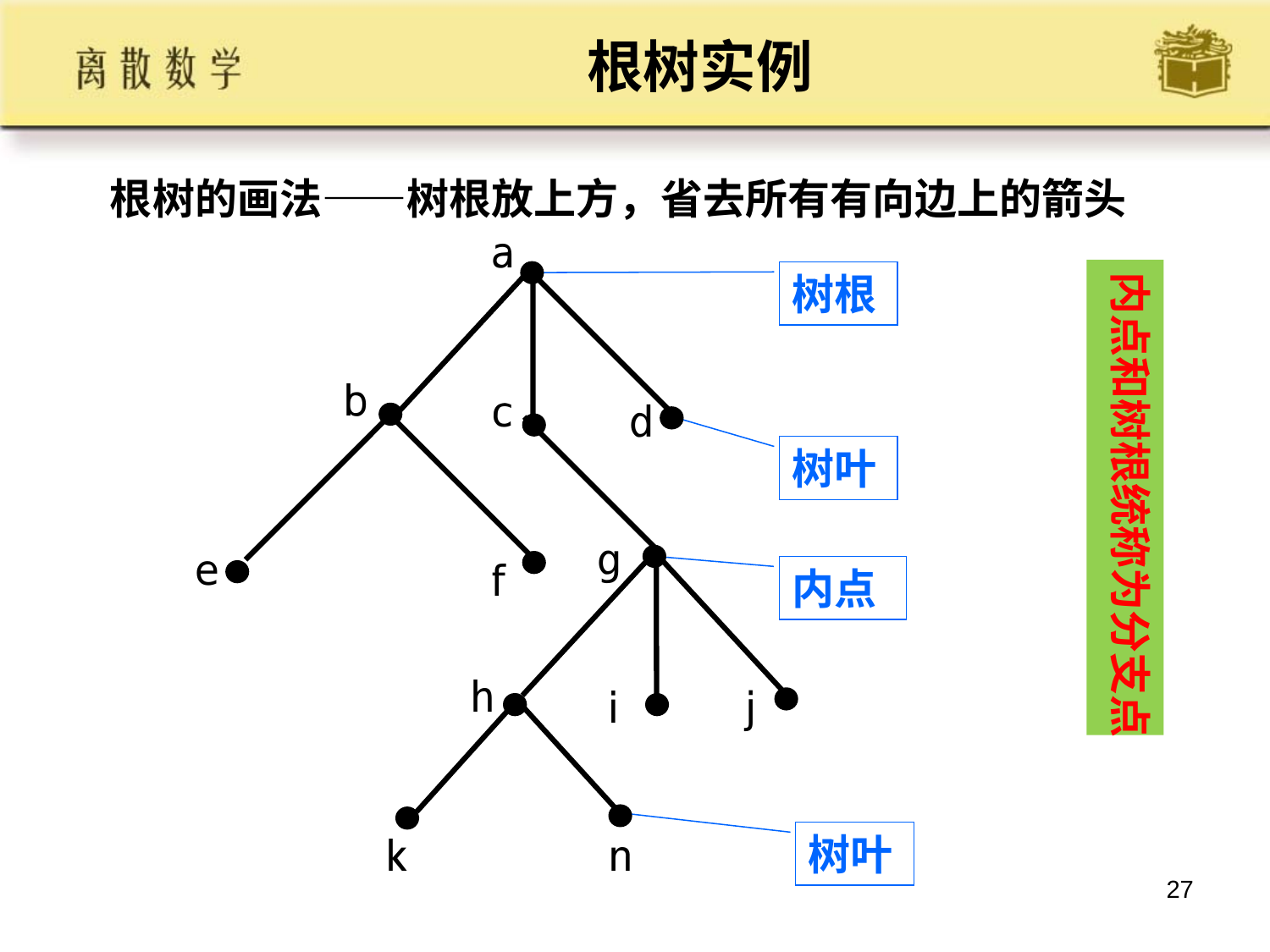

根树实例
根树的画法——树根放上方，省去所有有向边上的箭头
a
内点和树根统称为分支点

树根
b
c
d
树叶
g
e
f
内点
h
i
j
树叶
k
n
27